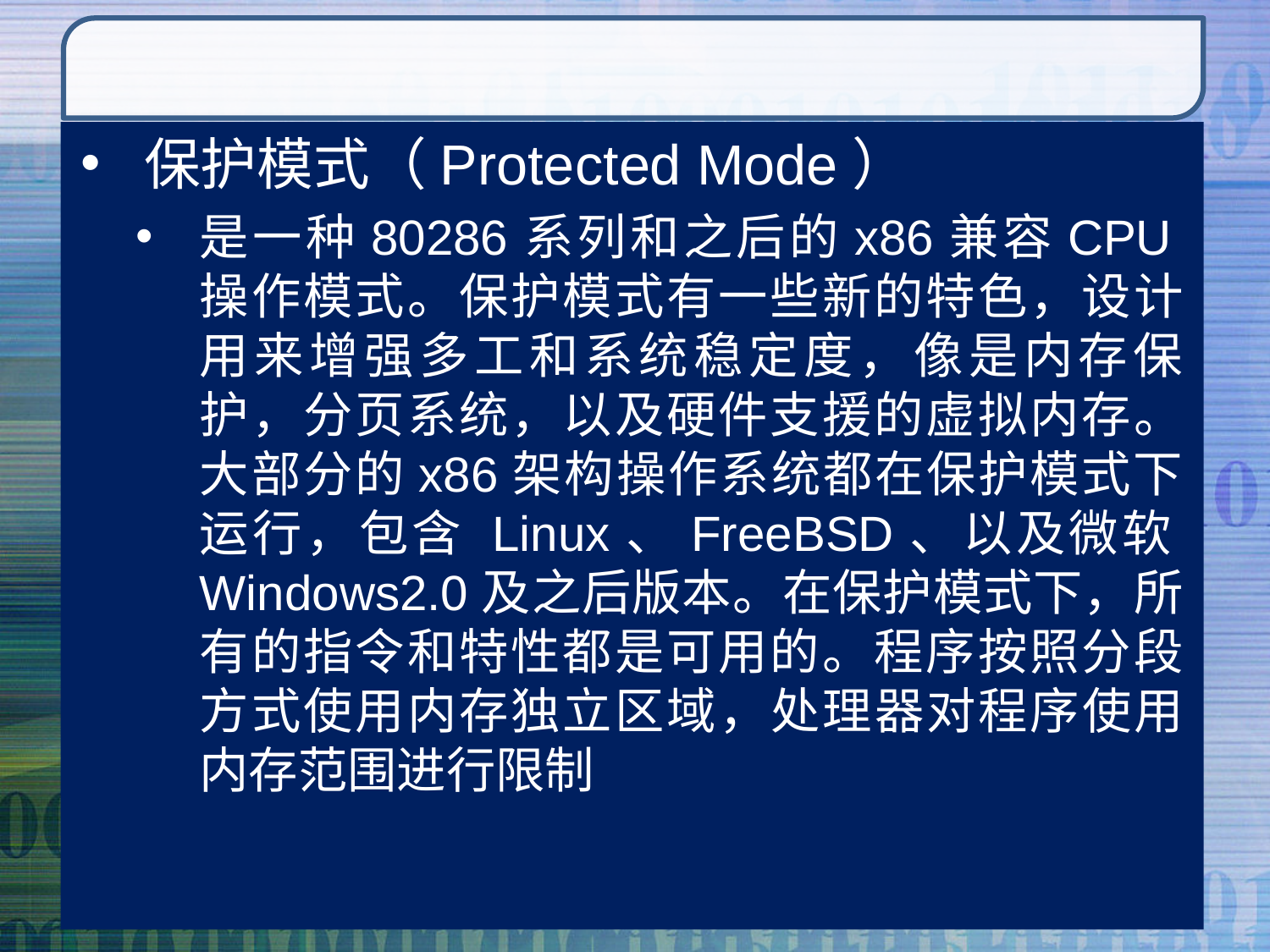

#
保护模式（Protected Mode）
是一种80286系列和之后的x86兼容CPU操作模式。保护模式有一些新的特色，设计用来增强多工和系统稳定度，像是内存保护，分页系统，以及硬件支援的虚拟内存。大部分的x86架构操作系统都在保护模式下运行，包含 Linux、FreeBSD、以及微软Windows2.0及之后版本。在保护模式下，所有的指令和特性都是可用的。程序按照分段方式使用内存独立区域，处理器对程序使用内存范围进行限制